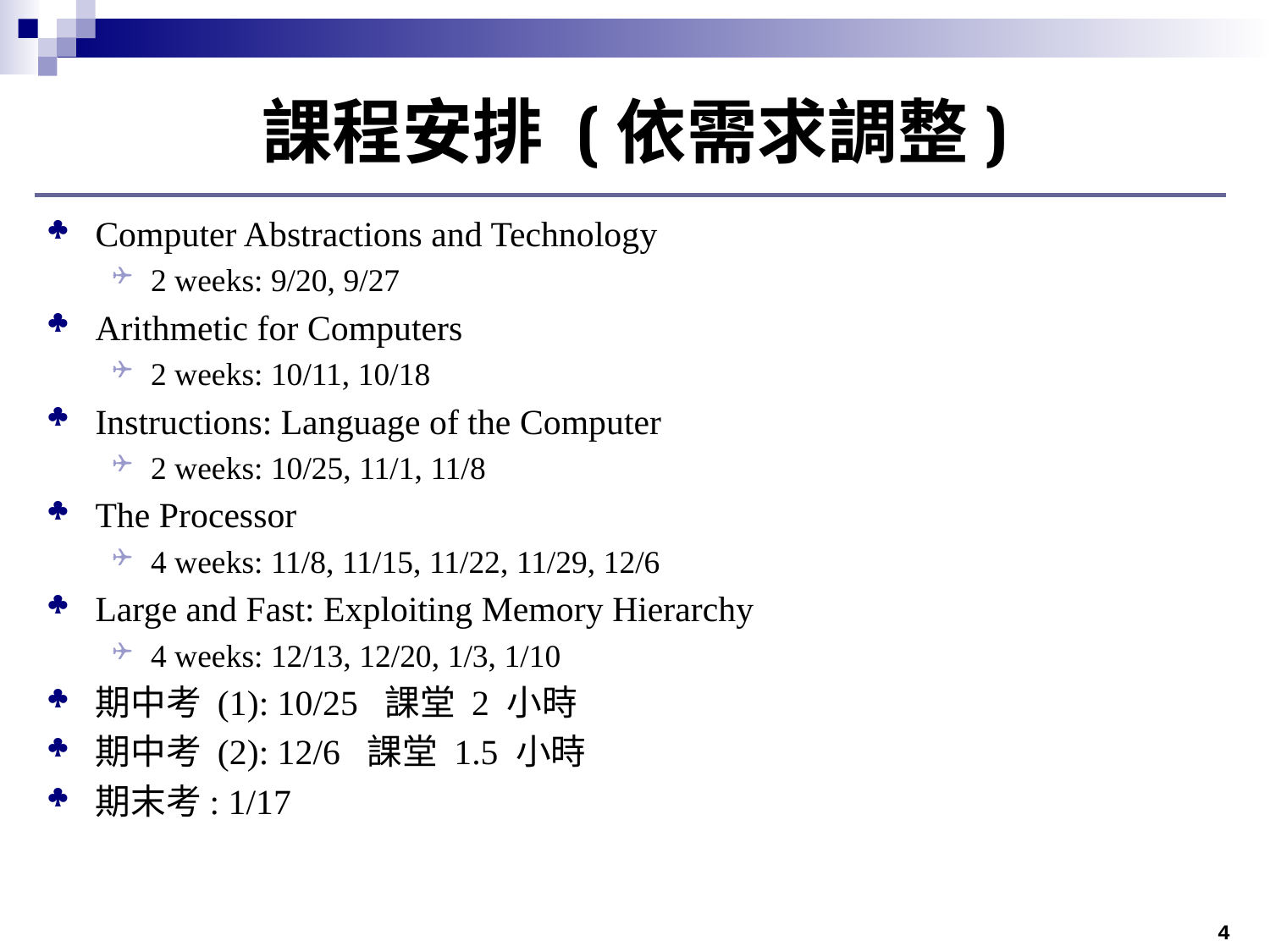

# 課程安排 (依需求調整)
Computer Abstractions and Technology
2 weeks: 9/20, 9/27
Arithmetic for Computers
2 weeks: 10/11, 10/18
Instructions: Language of the Computer
2 weeks: 10/25, 11/1, 11/8
The Processor
4 weeks: 11/8, 11/15, 11/22, 11/29, 12/6
Large and Fast: Exploiting Memory Hierarchy
4 weeks: 12/13, 12/20, 1/3, 1/10
期中考 (1): 10/25  課堂 2 小時
期中考 (2): 12/6  課堂 1.5 小時
期末考: 1/17
4